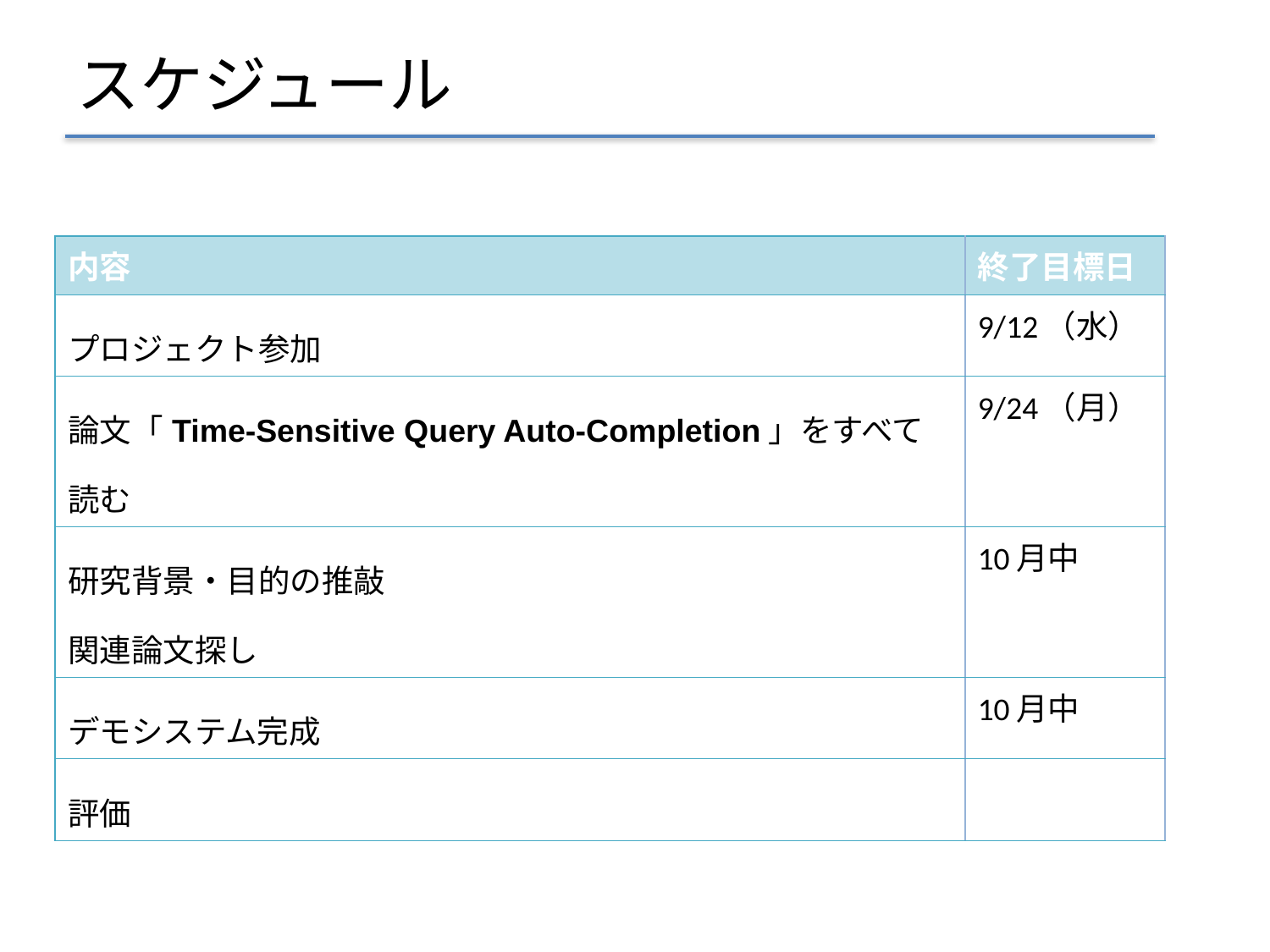

# スケジュール
| 内容 | 終了目標日 |
| --- | --- |
| プロジェクト参加 | 9/12（水） |
| 論文「Time-Sensitive Query Auto-Completion」をすべて読む | 9/24（月） |
| 研究背景・目的の推敲 関連論文探し | 10月中 |
| デモシステム完成 | 10月中 |
| 評価 |  |